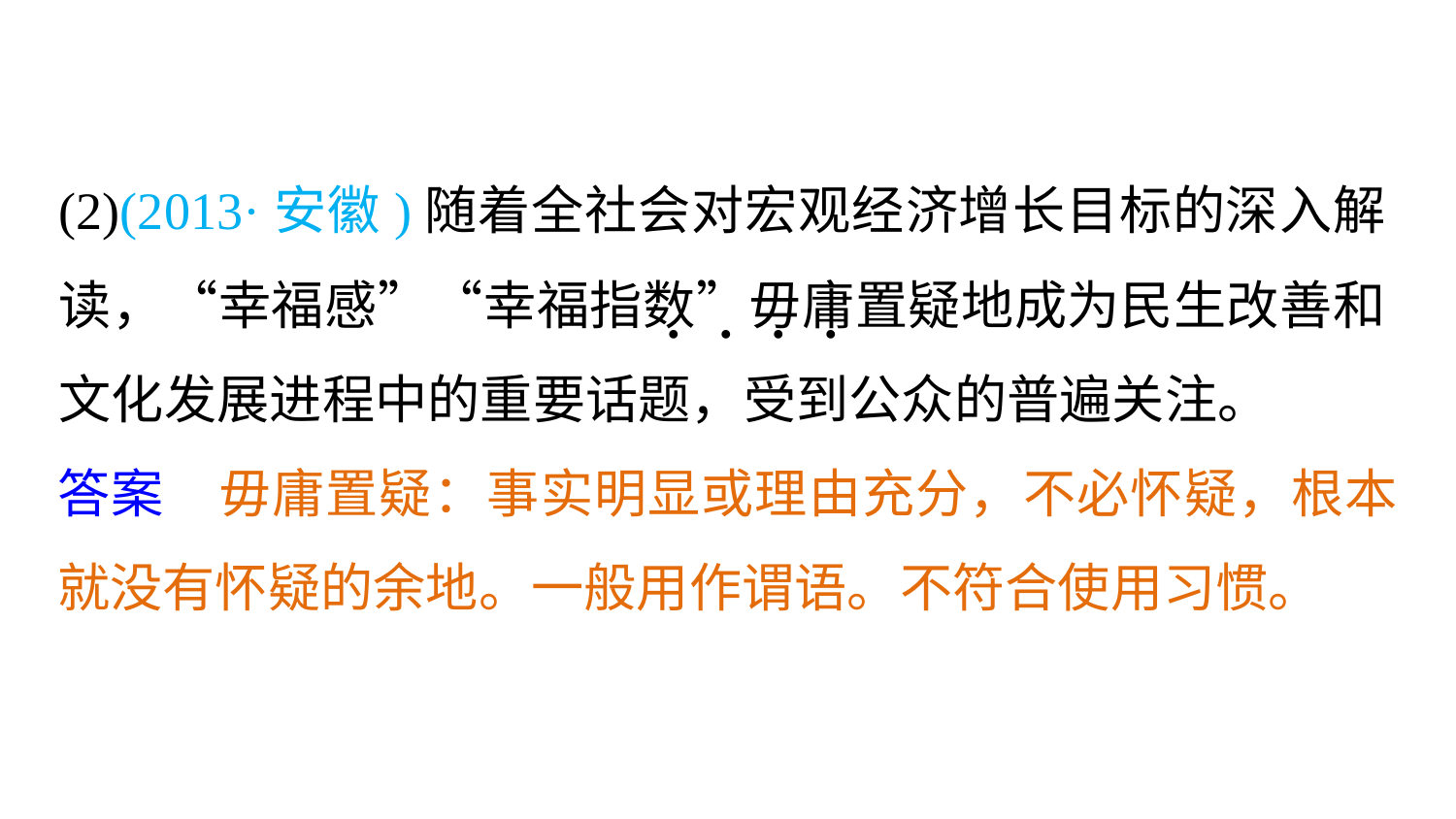

(2)(2013·安徽)随着全社会对宏观经济增长目标的深入解读，“幸福感”“幸福指数”毋庸置疑地成为民生改善和文化发展进程中的重要话题，受到公众的普遍关注。
.   .   .   .
答案　毋庸置疑：事实明显或理由充分，不必怀疑，根本就没有怀疑的余地。一般用作谓语。不符合使用习惯。